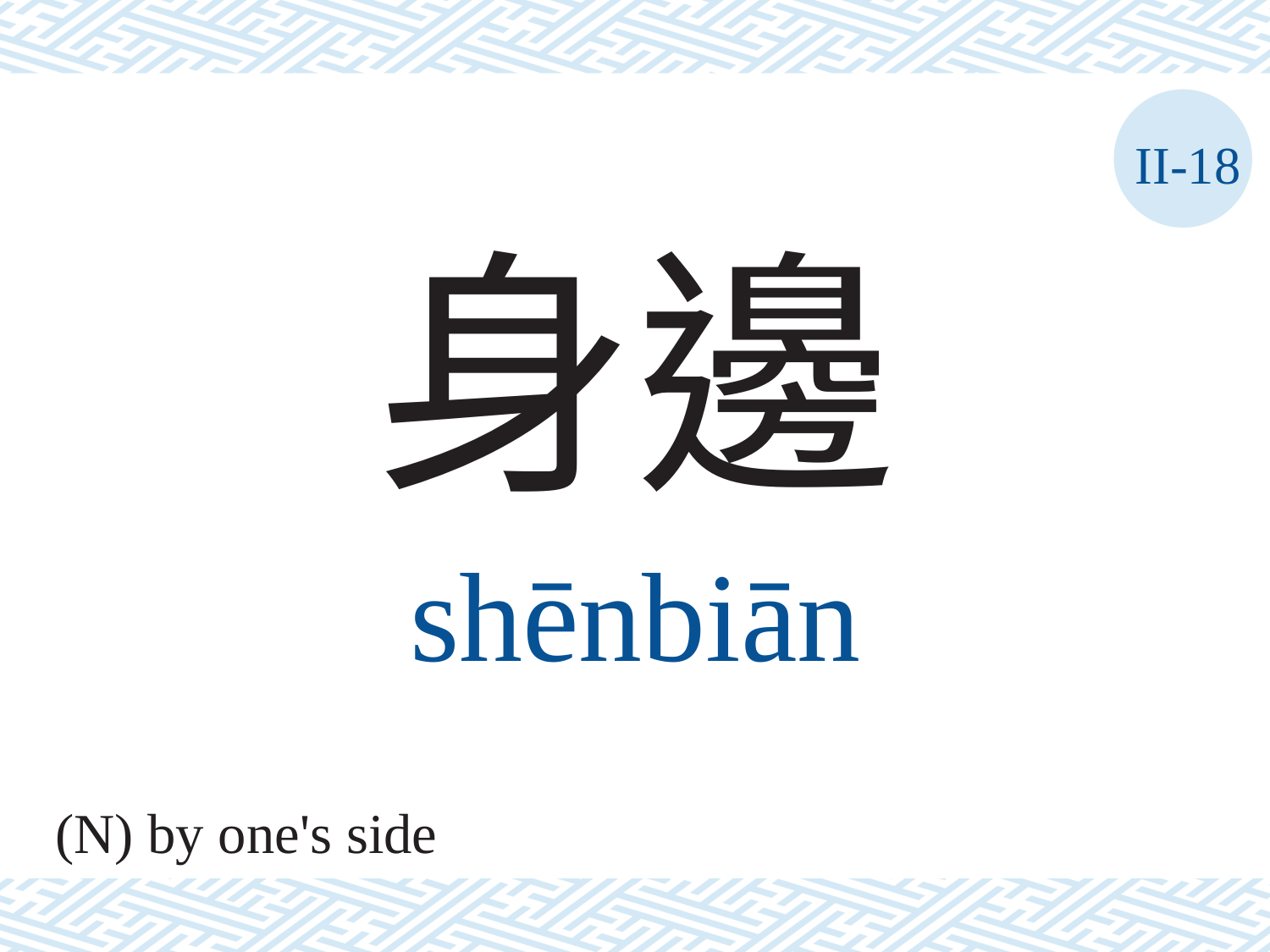

II-18
身邊
shēnbiān
(N) by one's side